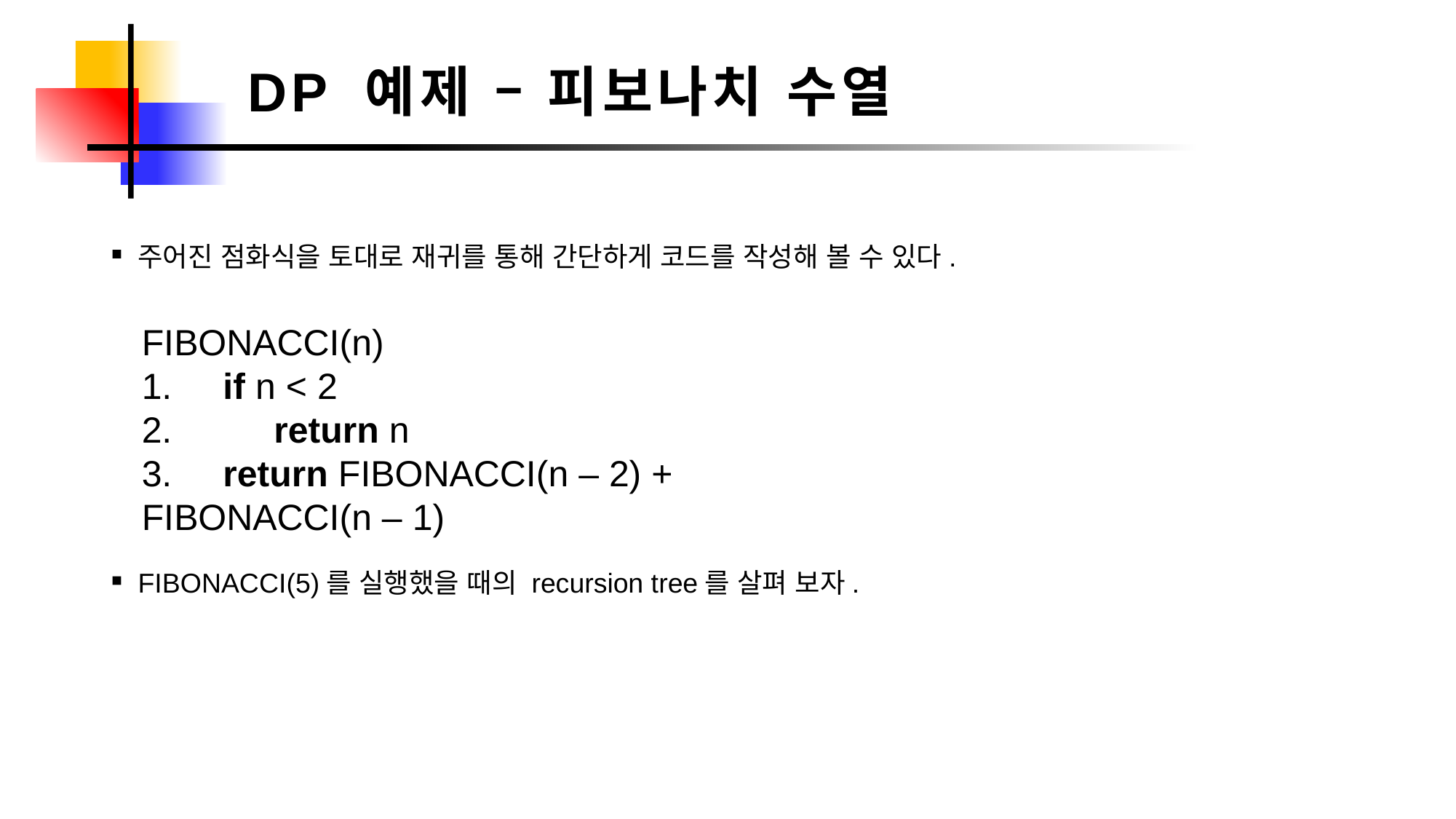

DP 예제 – 피보나치 수열
주어진 점화식을 토대로 재귀를 통해 간단하게 코드를 작성해 볼 수 있다.

FIBONACCI(n)
1.     if n < 2
2.          return n
3.     return FIBONACCI(n – 2) + FIBONACCI(n – 1)
FIBONACCI(5)를 실행했을 때의 recursion tree를 살펴 보자.